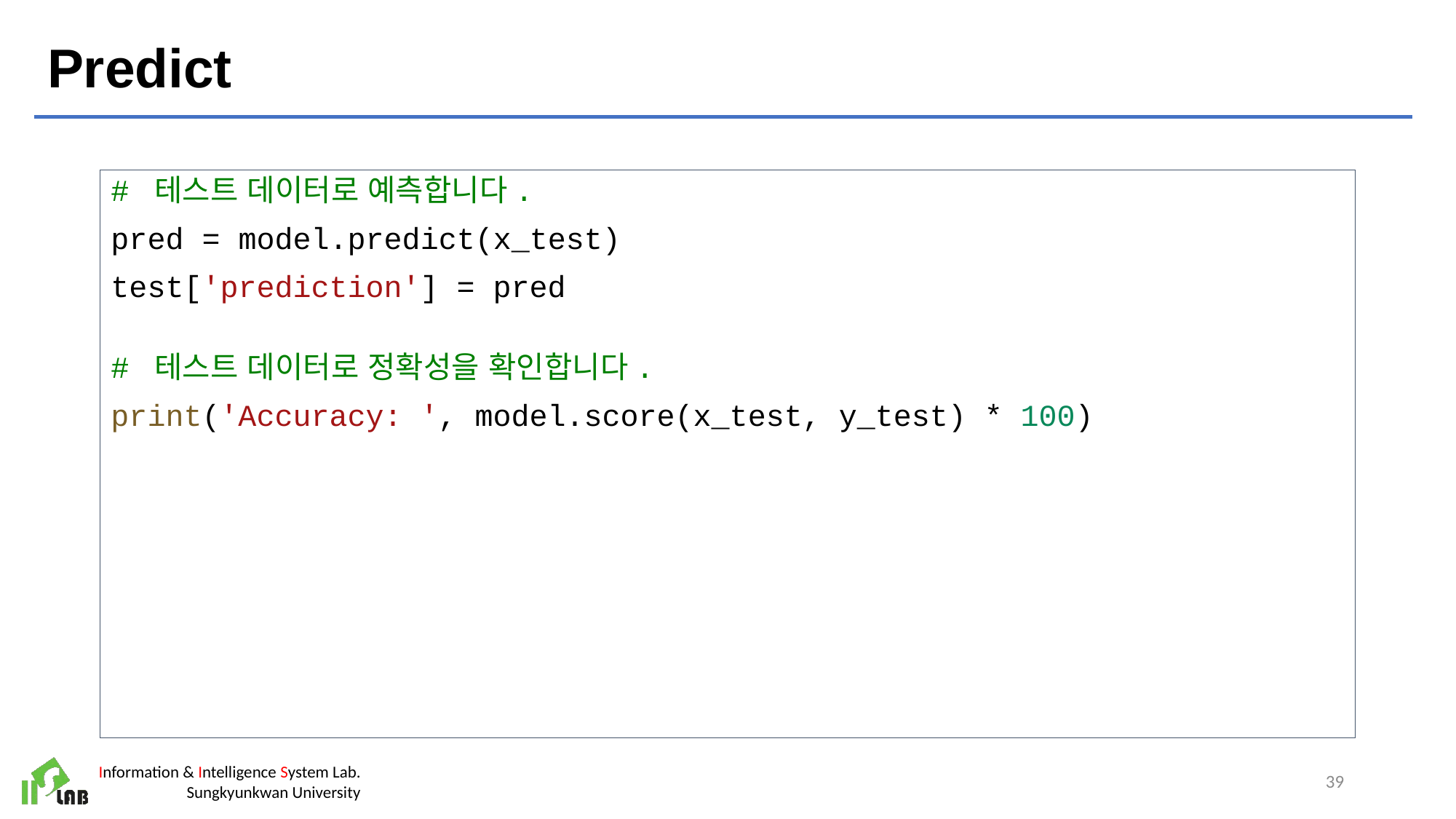

# Predict
# 테스트 데이터로 예측합니다.
pred = model.predict(x_test)
test['prediction'] = pred
# 테스트 데이터로 정확성을 확인합니다.
print('Accuracy: ', model.score(x_test, y_test) * 100)
39